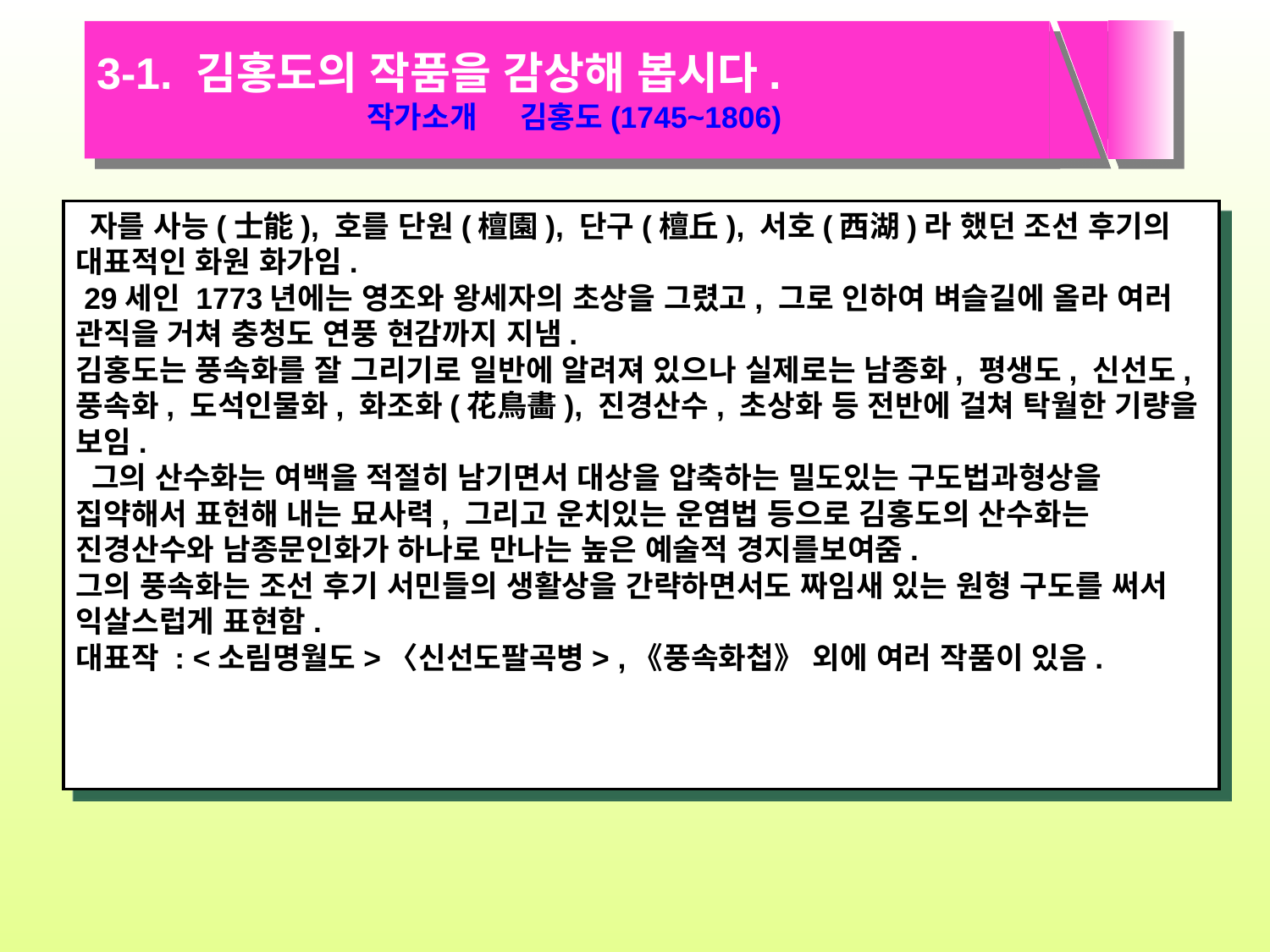

3-1. 김홍도의 작품을 감상해 봅시다.
                               작가소개     김홍도(1745~1806)

 자를 사능(士能), 호를 단원(檀園), 단구(檀丘), 서호(西湖)라 했던 조선 후기의 대표적인 화원 화가임.
 29세인 1773년에는 영조와 왕세자의 초상을 그렸고, 그로 인하여 벼슬길에 올라 여러 관직을 거쳐 충청도 연풍 현감까지 지냄.
김홍도는 풍속화를 잘 그리기로 일반에 알려져 있으나 실제로는 남종화, 평생도, 신선도, 풍속화, 도석인물화, 화조화(花鳥畵), 진경산수, 초상화 등 전반에 걸쳐 탁월한 기량을 보임.
 그의 산수화는 여백을 적절히 남기면서 대상을 압축하는 밀도있는 구도법과형상을 집약해서 표현해 내는 묘사력, 그리고 운치있는 운염법 등으로 김홍도의 산수화는 진경산수와 남종문인화가 하나로 만나는 높은 예술적 경지를보여줌.
그의 풍속화는 조선 후기 서민들의 생활상을 간략하면서도 짜임새 있는 원형 구도를 써서 익살스럽게 표현함.
대표작 : <소림명월도>〈신선도팔곡병> ,《풍속화첩》 외에 여러 작품이 있음.